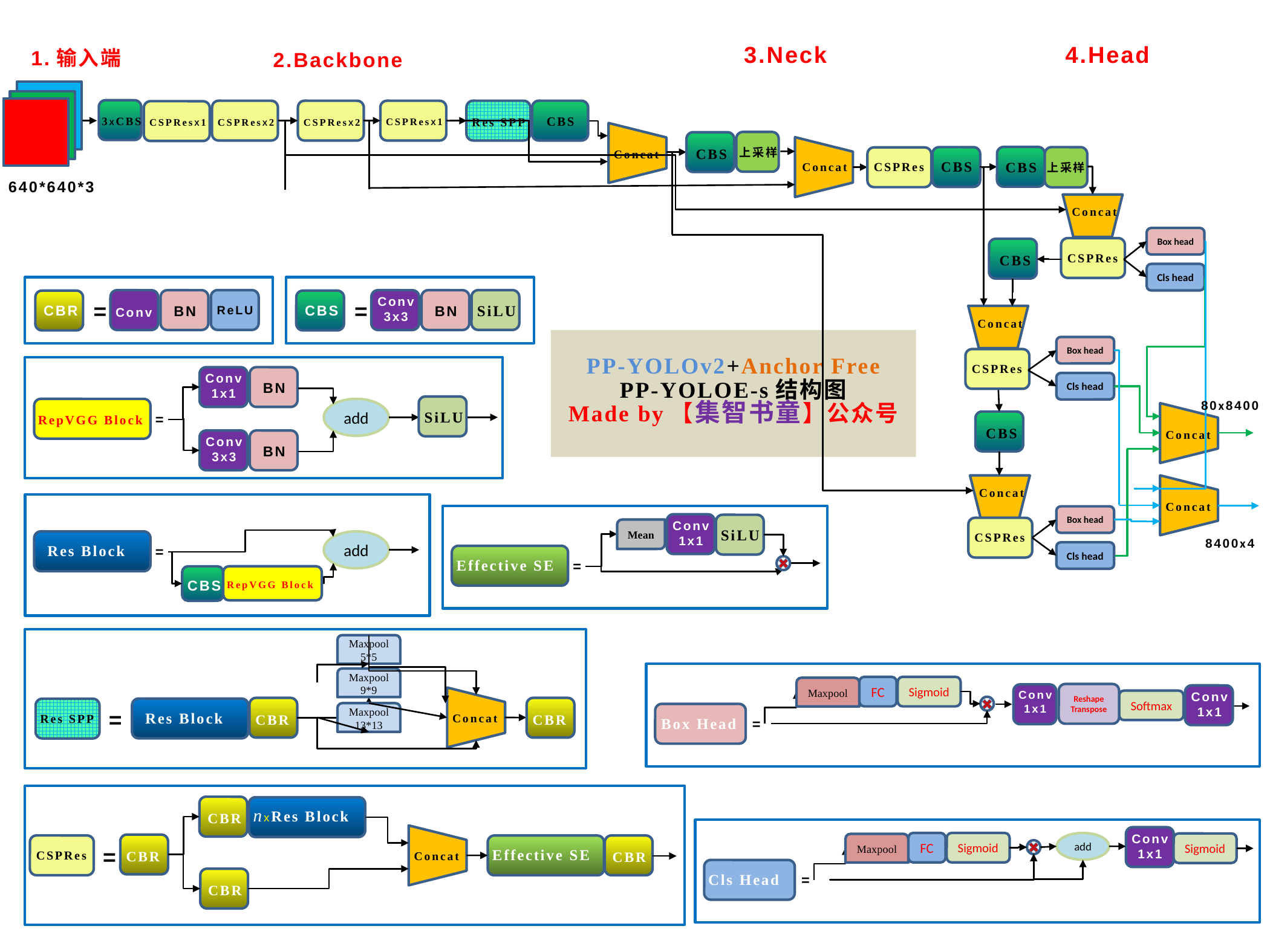

4.Head
3.Neck
1.输入端
2.Backbone

CSPResX1
CSPResX2
CSPResX2
3XCBS
CSPResX1
CBS
Res SPP
CBL
CBL

上采样
Concat
CBS

CBL

Concat
CSPRes
上采样
CBS
CBS
CONV
640*640*3

Concat
Box head

CSPRes
CBS
Cls head

Conv
3x3
CBR
CBS
BN
BN
Conv
=
=
SiLU
ReLU

Concat

PP-YOLOv2+Anchor Free
PP-YOLOE-s结构图
Made by【集智书童】公众号

Box head

CSPRes

Conv
1x1
BN
Cls head
80x8400

add

RepVGG Block
=

SiLU

CBS
Concat

Conv
3x3
BN

Concat

Concat

Box head

Conv
1x1

Mean
CSPRes
SiLU
8400x4
add

Res Block
=
Cls head

Effective SE
=

RepVGG Block
CBS

Maxpool
5*5

Maxpool
9*9
FC
Sigmoid
Maxpool
Reshape
Transpose

Conv
1x1

Conv
1x1
Softmax

Concat
Res SPP
Res Block
Maxpool
13*13
CBR
CBR

Box Head
=
=

nxRes Block
CBR

Conv
1x1
FC
Sigmoid
add
Sigmoid
Maxpool

CSPRes
Concat
Effective SE
CBR

CBR
=

Cls Head
=

CBR